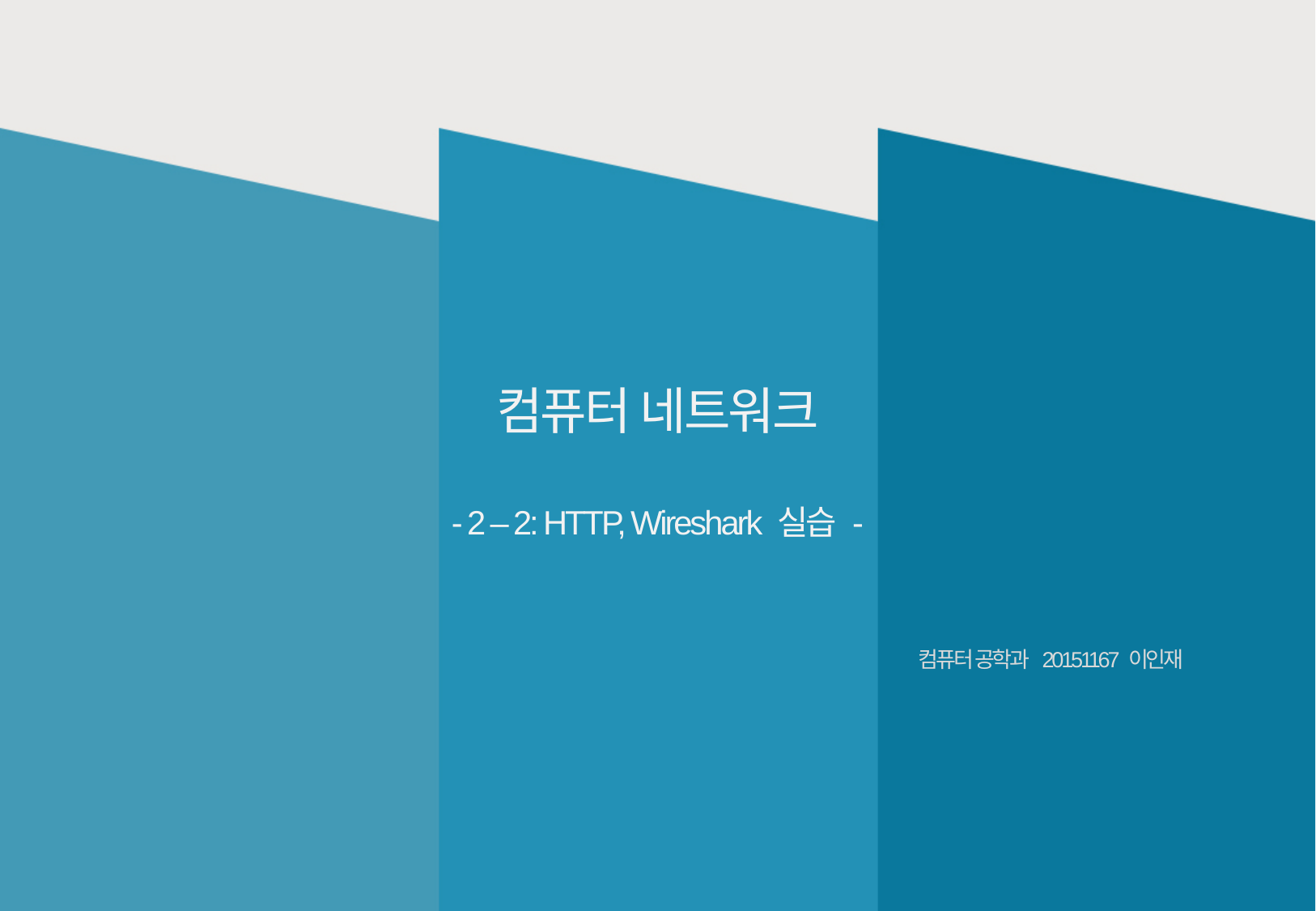

컴퓨터 네트워크

- 2 – 2: HTTP, Wireshark 실습 -
컴퓨터 공학과  20151167 이인재